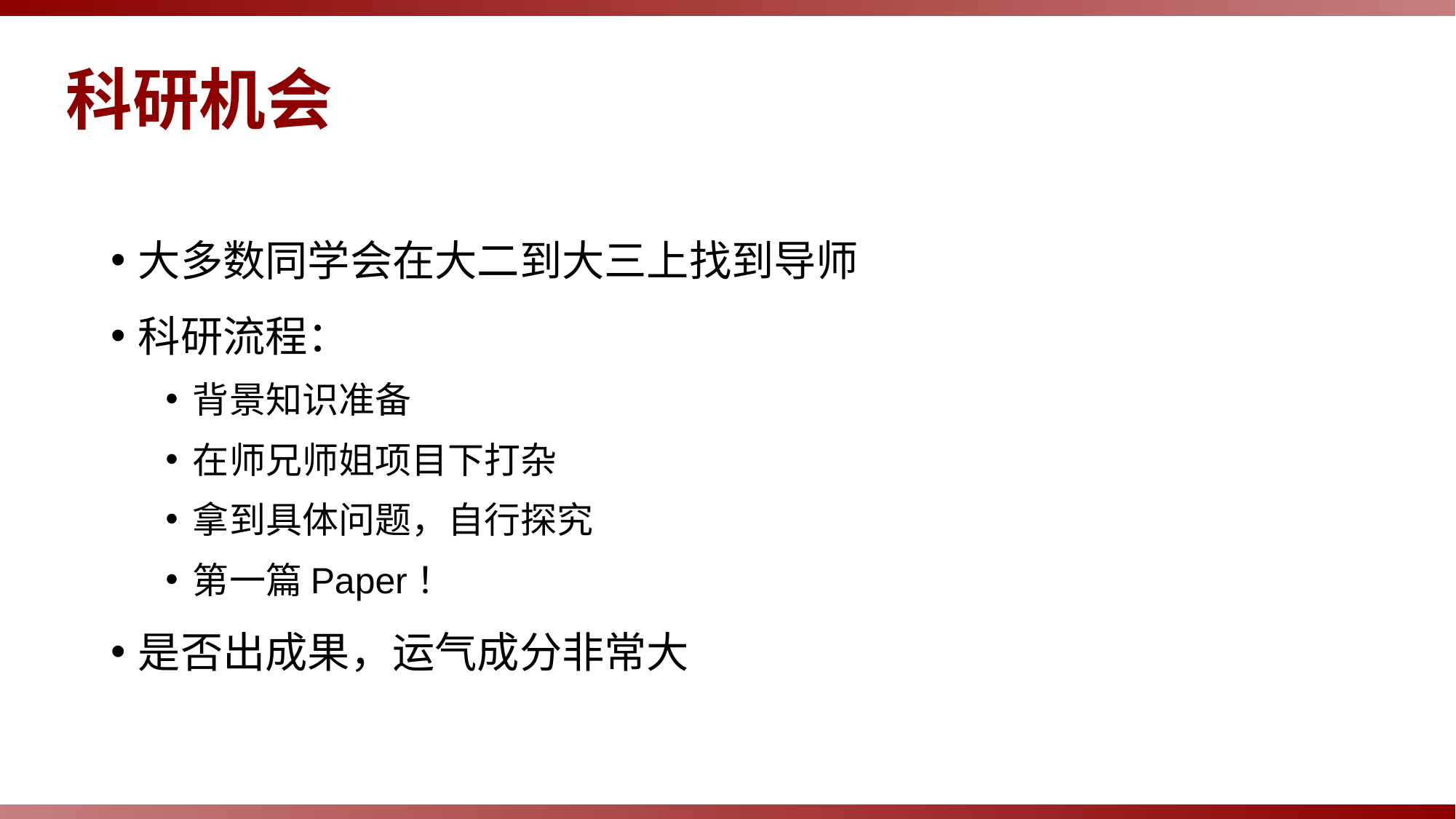

科研机会
大多数同学会在大二到大三上找到导师
科研流程：
背景知识准备
在师兄师姐项目下打杂
拿到具体问题，自行探究
第一篇Paper！
是否出成果，运气成分非常大